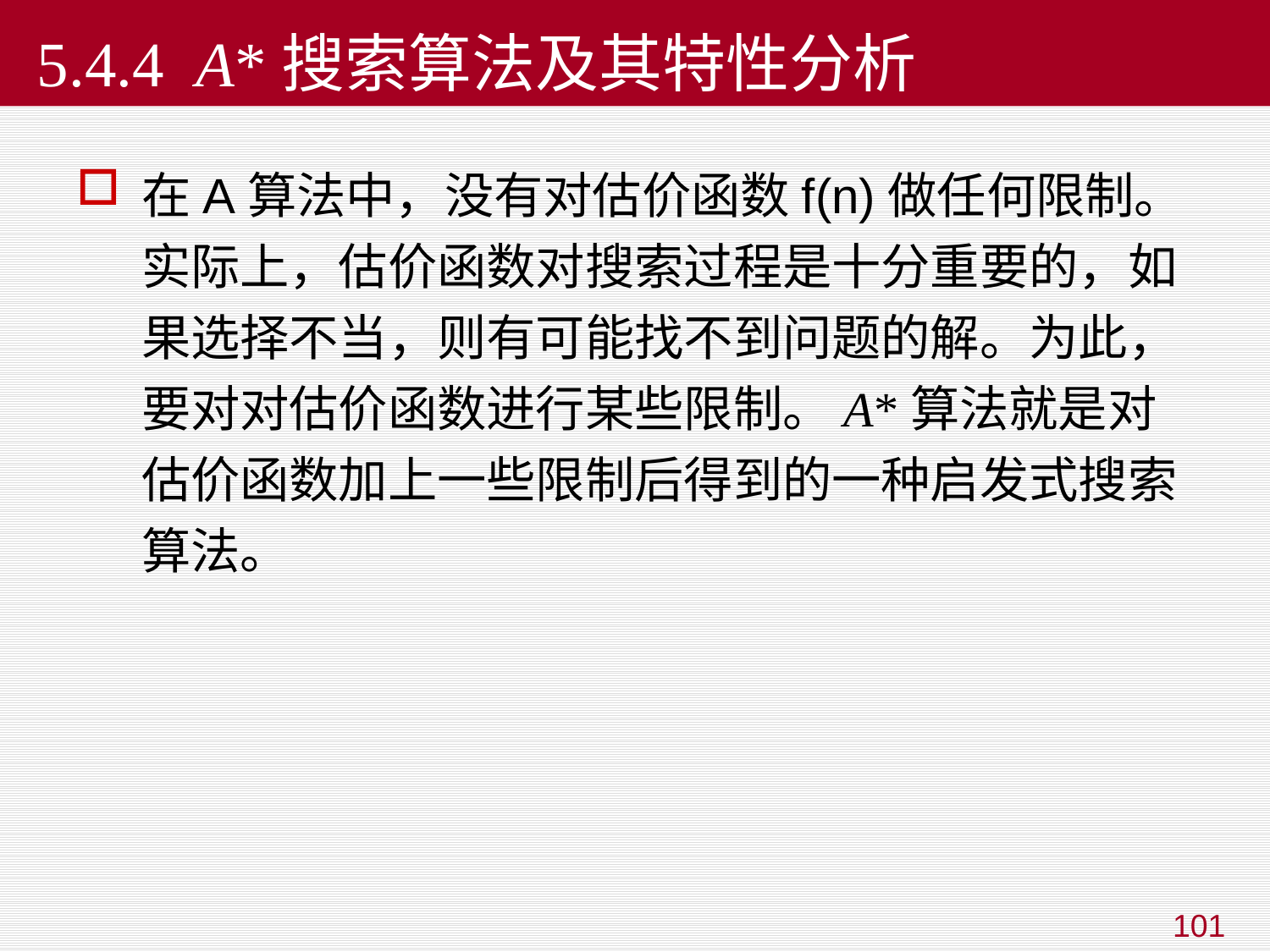

# 5.4.4  A*搜索算法及其特性分析
在A算法中，没有对估价函数f(n)做任何限制。实际上，估价函数对搜索过程是十分重要的，如果选择不当，则有可能找不到问题的解。为此，要对对估价函数进行某些限制。A*算法就是对估价函数加上一些限制后得到的一种启发式搜索算法。
101